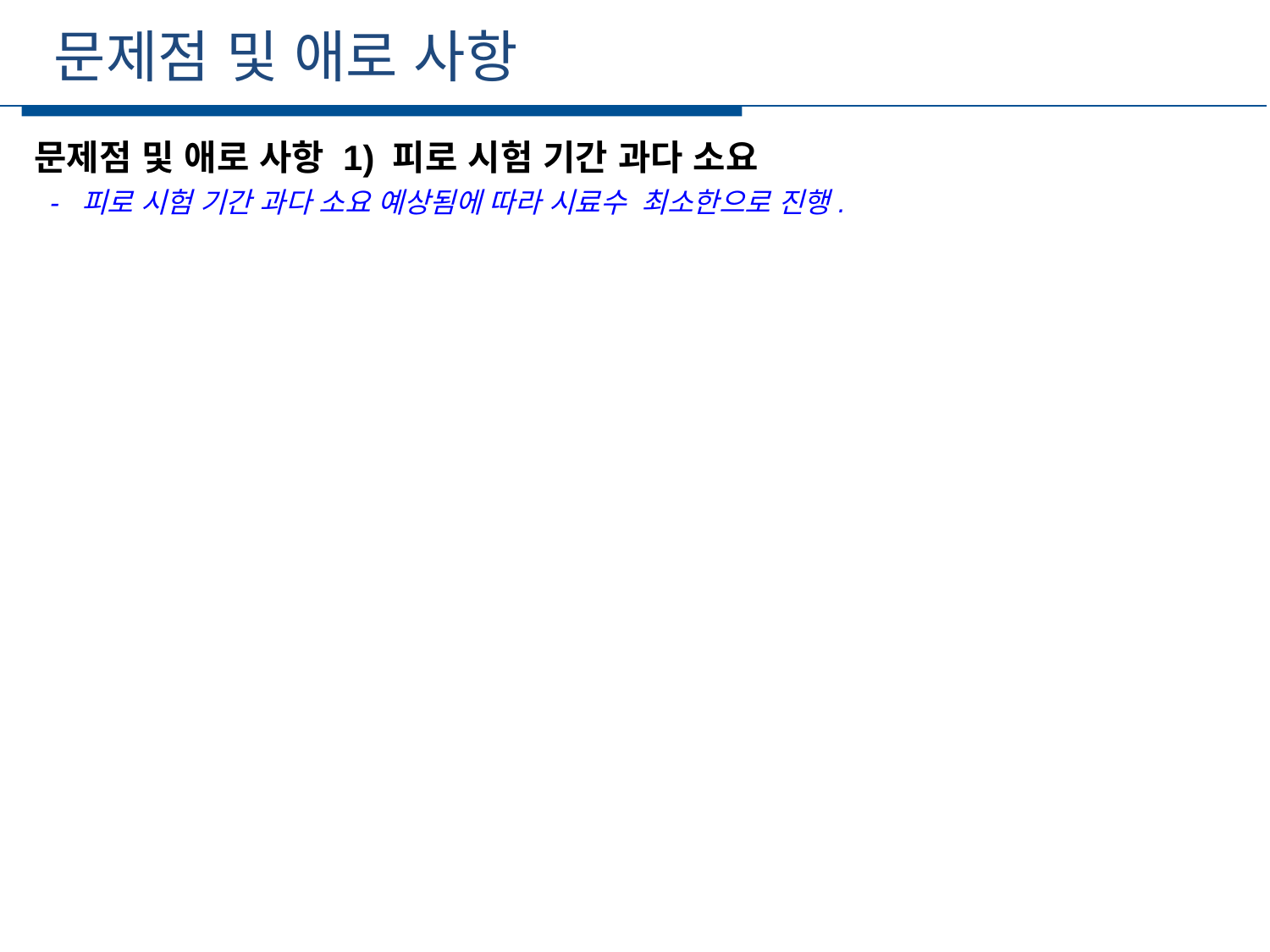

문제점 및 애로 사항
세부일정

문제점 및 애로 사항 1) 피로 시험 기간 과다 소요
  -  피로 시험 기간 과다 소요 예상됨에 따라 시료수  최소한으로 진행.